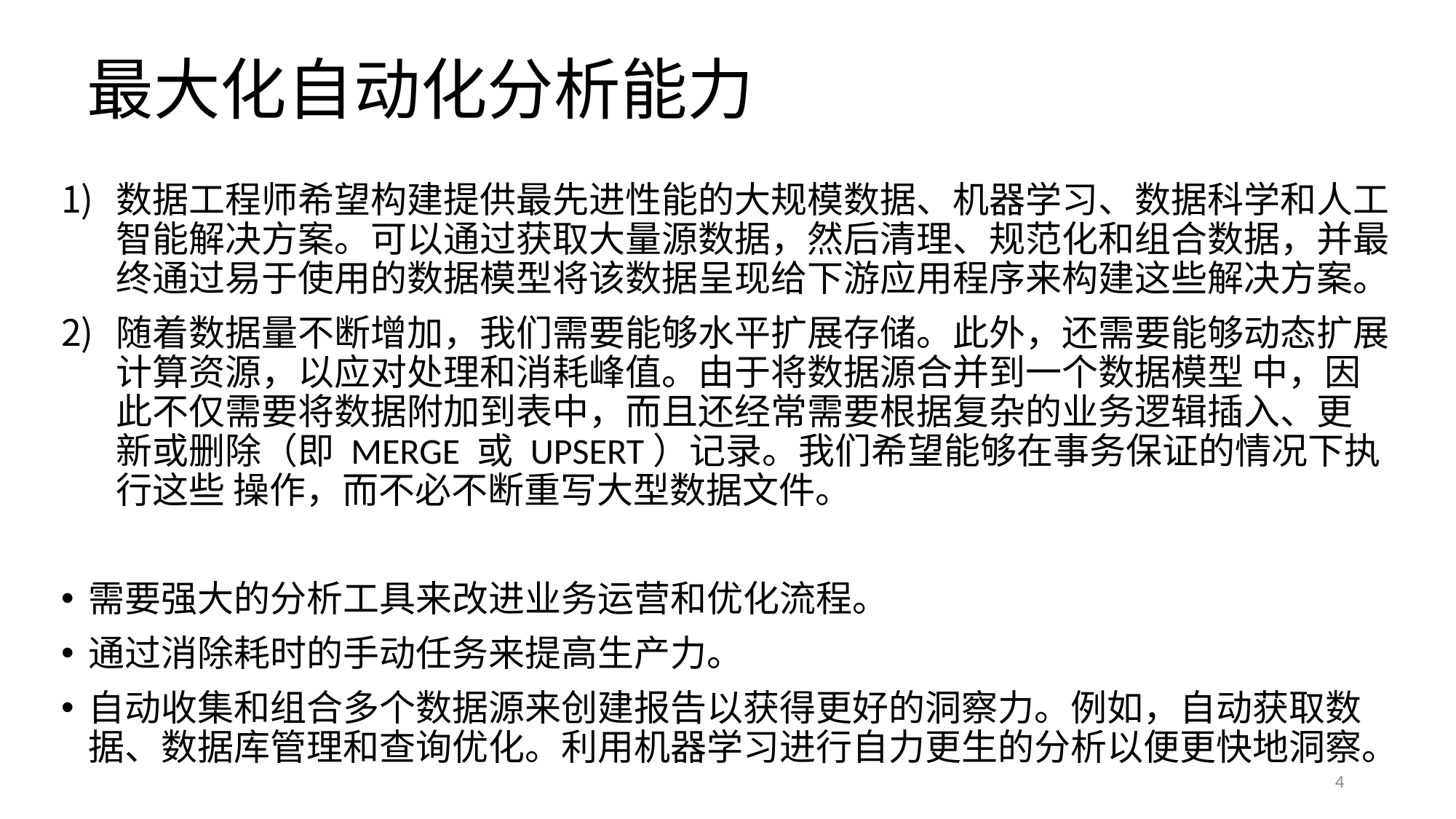

# 最大化自动化分析能力
数据⼯程师希望构建提供最先进性能的⼤规模数据、机器学习、数据科学和⼈⼯智能解决⽅案。可以通过获取⼤量源数据，然后清理、规范化和组合数据，并最终通过易于使⽤的数据模型将该数据呈现给下游应⽤程序来构建这些解决⽅案。
随着数据量不断增加，我们需要能够⽔平扩展存储。此外，还需要能够动态扩展计算资源，以应对处理和消耗峰值。由于将数据源合并到⼀个数据模型 中，因此不仅需要将数据附加到表中，⽽且还经常需要根据复杂的业务逻辑插⼊、更 新或删除（即 MERGE 或 UPSERT）记录。我们希望能够在事务保证的情况下执⾏这些 操作，⽽不必不断重写⼤型数据⽂件。

需要强大的分析工具来改进业务运营和优化流程。
通过消除耗时的手动任务来提高生产力。
自动收集和组合多个数据源来创建报告以获得更好的洞察力。例如，自动获取数据、数据库管理和查询优化。利用机器学习进行自力更生的分析以便更快地洞察。
4